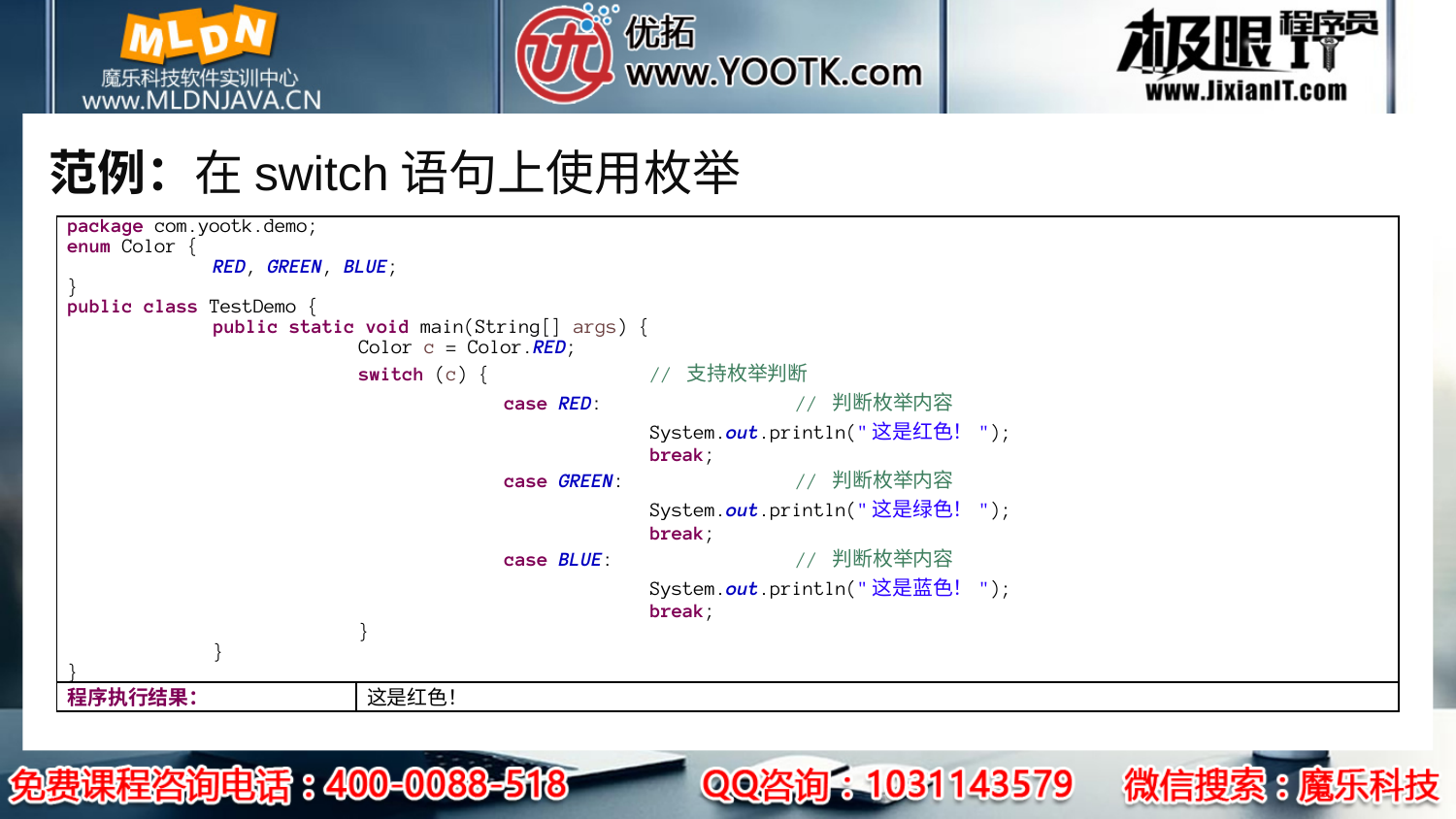

# 范例：在switch语句上使用枚举
| package com.yootk.demo; enum Color { RED, GREEN, BLUE; } public class TestDemo { public static void main(String[] args) { Color c = Color.RED; switch (c) { // 支持枚举判断 case RED: // 判断枚举内容 System.out.println("这是红色！"); break; case GREEN: // 判断枚举内容 System.out.println("这是绿色！"); break; case BLUE: // 判断枚举内容 System.out.println("这是蓝色！"); break; } } } |  |
| --- | --- |
| 程序执行结果： | 这是红色！ |